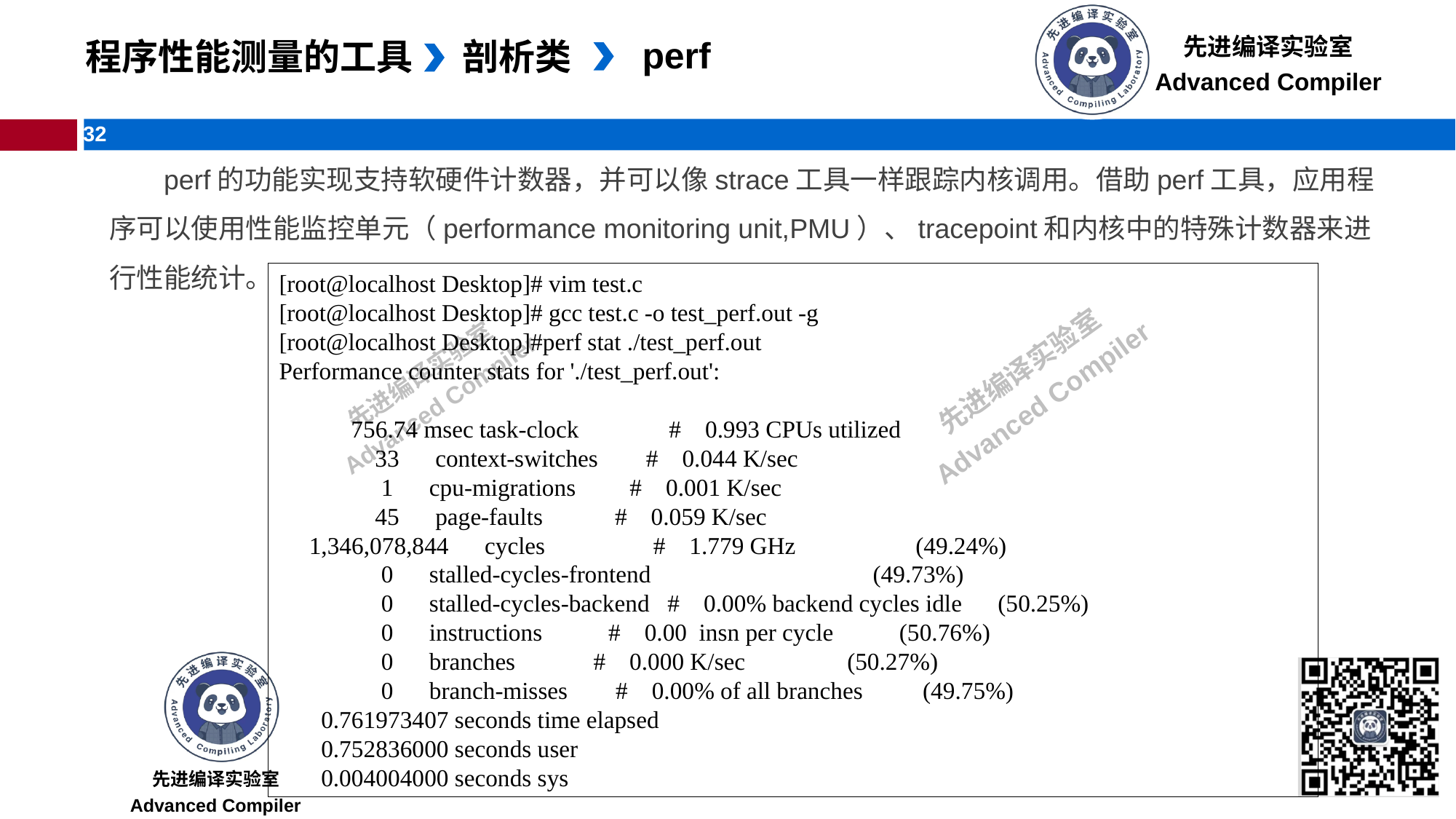

perf
 程序性能测量的工具
剖析类

perf的功能实现支持软硬件计数器，并可以像strace工具一样跟踪内核调用。借助perf工具，应用程序可以使用性能监控单元（performance monitoring unit,PMU）、tracepoint和内核中的特殊计数器来进行性能统计。
[root@localhost Desktop]# vim test.c
[root@localhost Desktop]# gcc test.c -o test_perf.out -g
[root@localhost Desktop]#perf stat ./test_perf.out
Performance counter stats for './test_perf.out':

            756.74 msec task-clock               #    0.993 CPUs utilized
                33      context-switches        #    0.044 K/sec
                 1      cpu-migrations         #    0.001 K/sec
                45      page-faults            #    0.059 K/sec
     1,346,078,844      cycles                  #    1.779 GHz                    (49.24%)
                 0      stalled-cycles-frontend                                     (49.73%)
                 0      stalled-cycles-backend   #    0.00% backend cycles idle      (50.25%)
                 0      instructions           #    0.00  insn per cycle           (50.76%)
                 0      branches             #    0.000 K/sec                 (50.27%)
                 0      branch-misses        #    0.00% of all branches          (49.75%)
       0.761973407 seconds time elapsed
       0.752836000 seconds user
       0.004004000 seconds sys